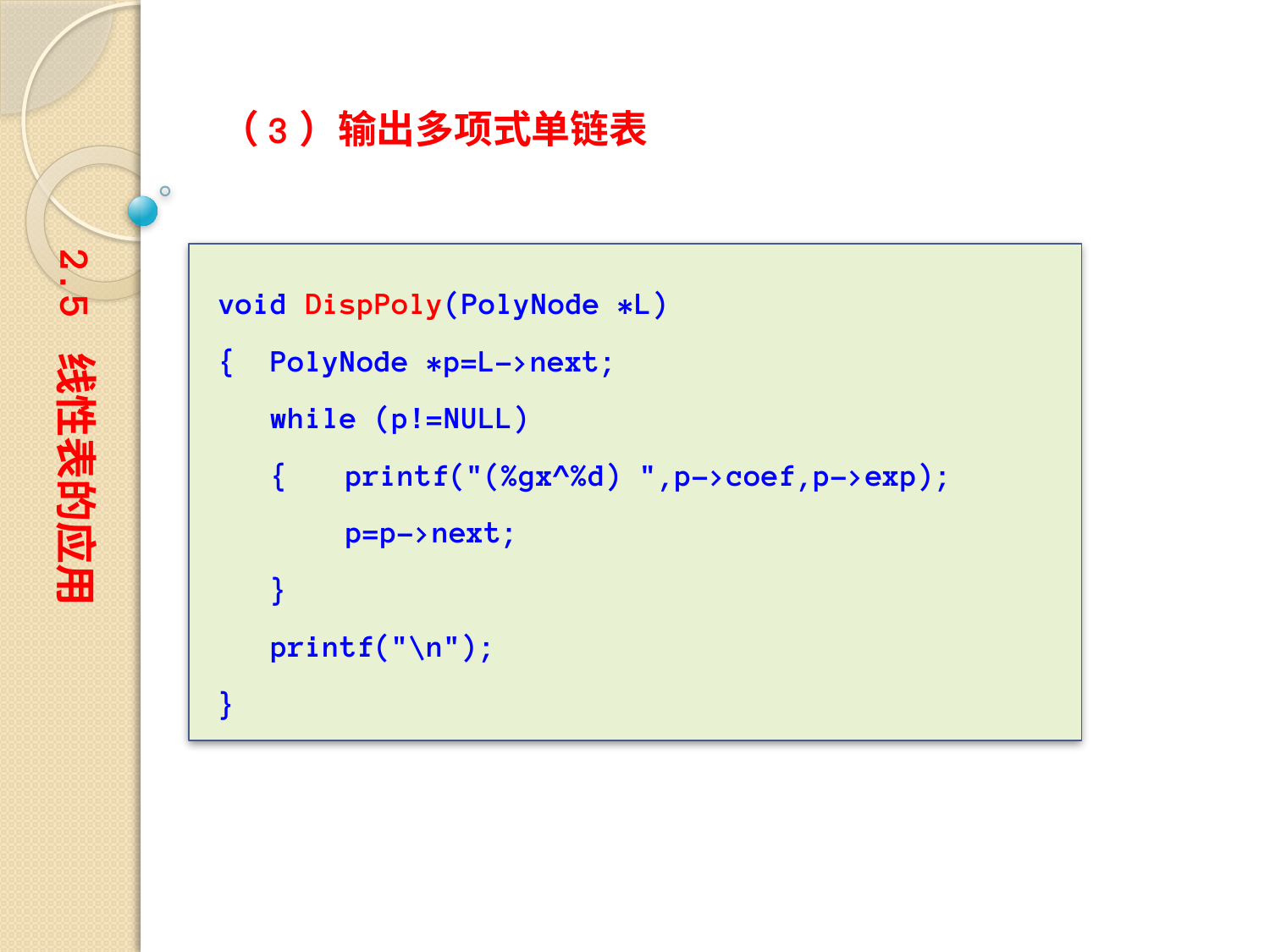

（3）输出多项式单链表
2.5 线性表的应用
void DispPoly(PolyNode *L)
{  PolyNode *p=L->next;
   while (p!=NULL)
   {	printf("(%gx^%d) ",p->coef,p->exp);
	p=p->next;
   }
   printf("\n");
}